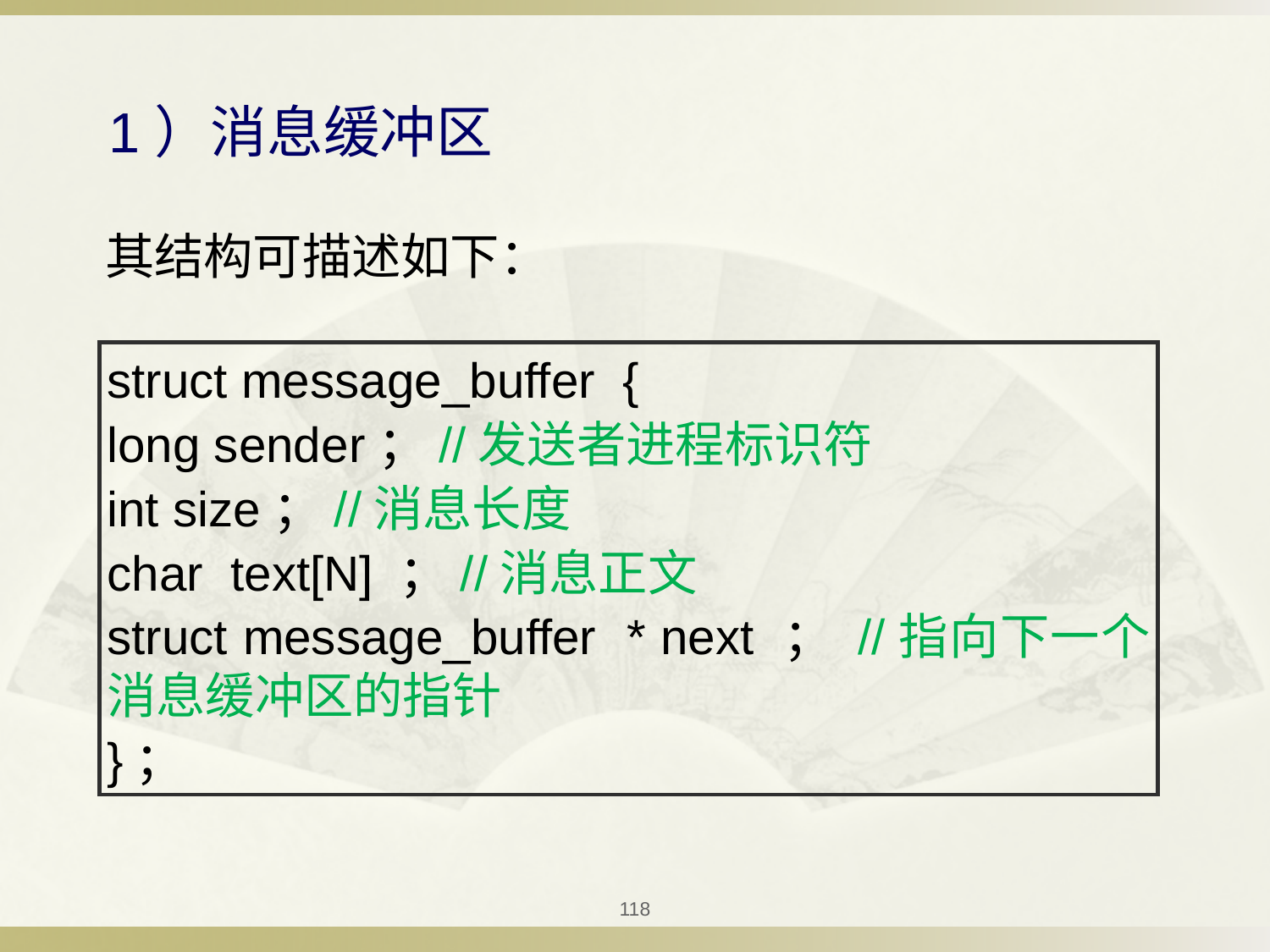

1）消息缓冲区
其结构可描述如下：
struct message_buffer  {
long sender；//发送者进程标识符
int size；//消息长度
char  text[N] ；//消息正文
struct message_buffer  * next ； //指向下一个消息缓冲区的指针
}；
118